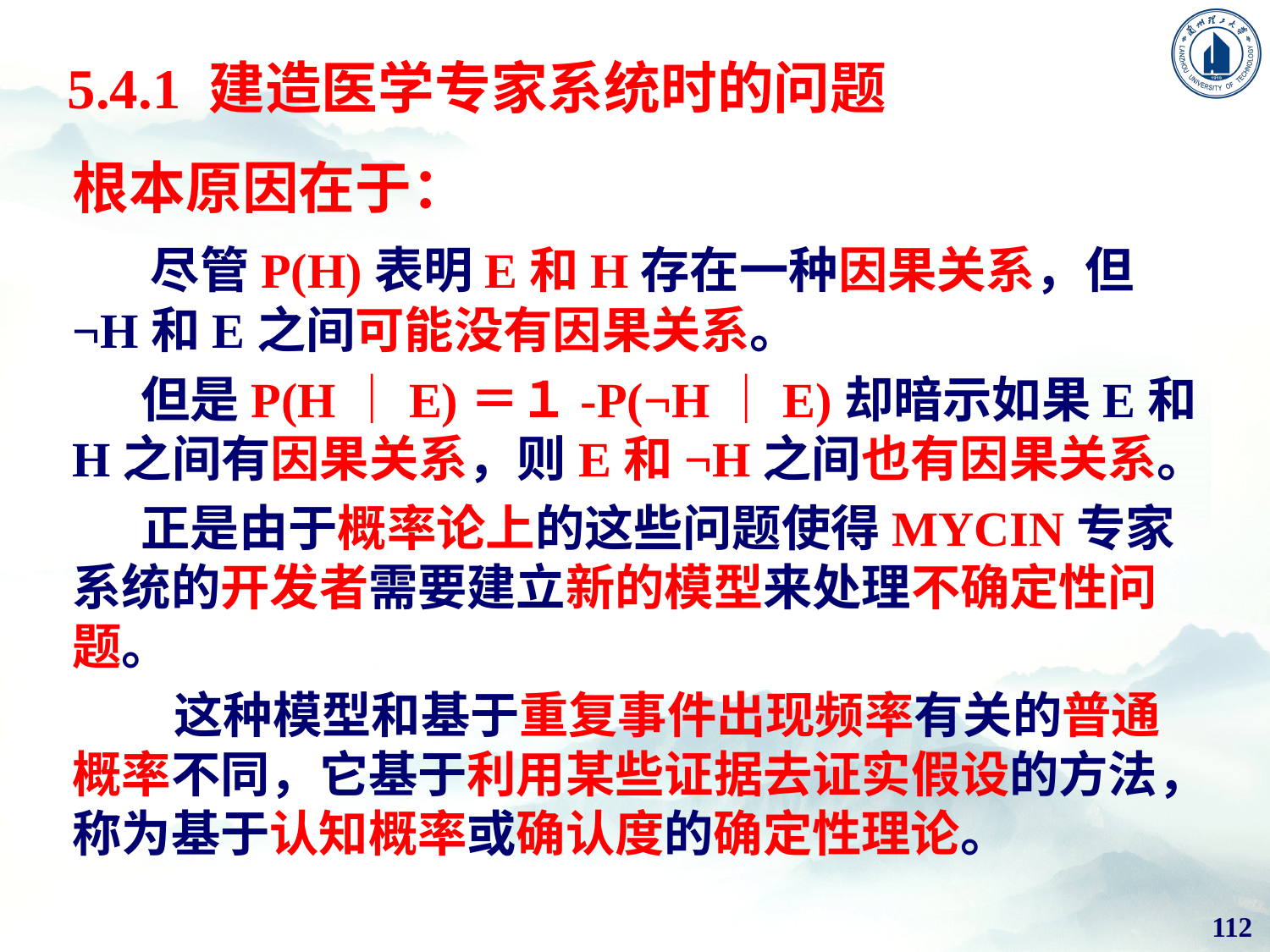

5.4.1 建造医学专家系统时的问题
根本原因在于：
     尽管P(H)表明E和H存在一种因果关系，但¬H和E之间可能没有因果关系。
     但是P(H｜E)＝１-P(¬H｜E)却暗示如果E和H之间有因果关系，则E和¬H之间也有因果关系。
     正是由于概率论上的这些问题使得MYCIN专家系统的开发者需要建立新的模型来处理不确定性问题。
        这种模型和基于重复事件出现频率有关的普通概率不同，它基于利用某些证据去证实假设的方法，称为基于认知概率或确认度的确定性理论。
112